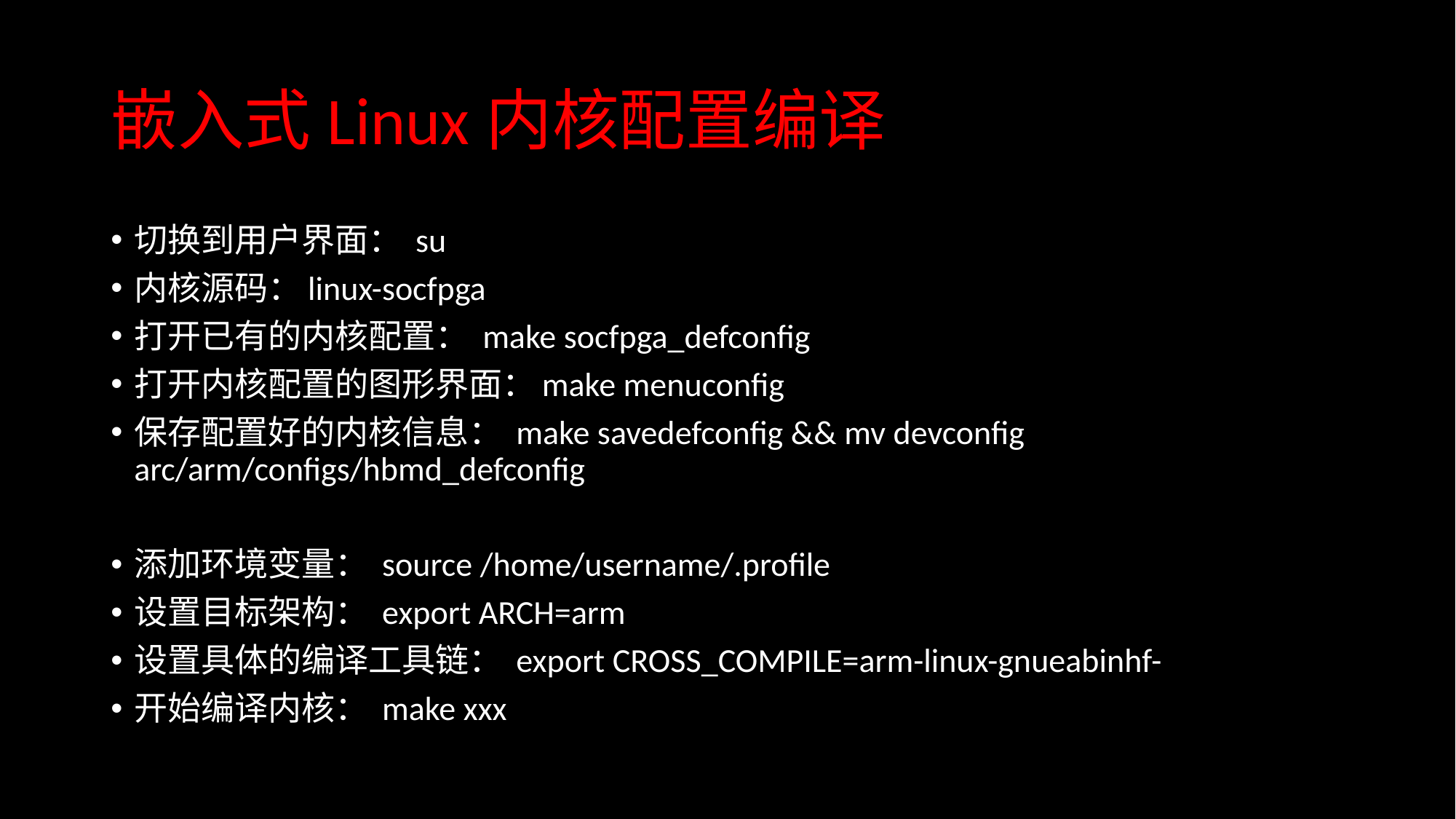

# 嵌入式Linux内核配置编译
切换到用户界面： su
内核源码：linux-socfpga
打开已有的内核配置： make socfpga_defconfig
打开内核配置的图形界面：make menuconfig
保存配置好的内核信息： make savedefconfig && mv devconfig arc/arm/configs/hbmd_defconfig

添加环境变量： source /home/username/.profile
设置目标架构： export ARCH=arm
设置具体的编译工具链： export CROSS_COMPILE=arm-linux-gnueabinhf-
开始编译内核： make xxx